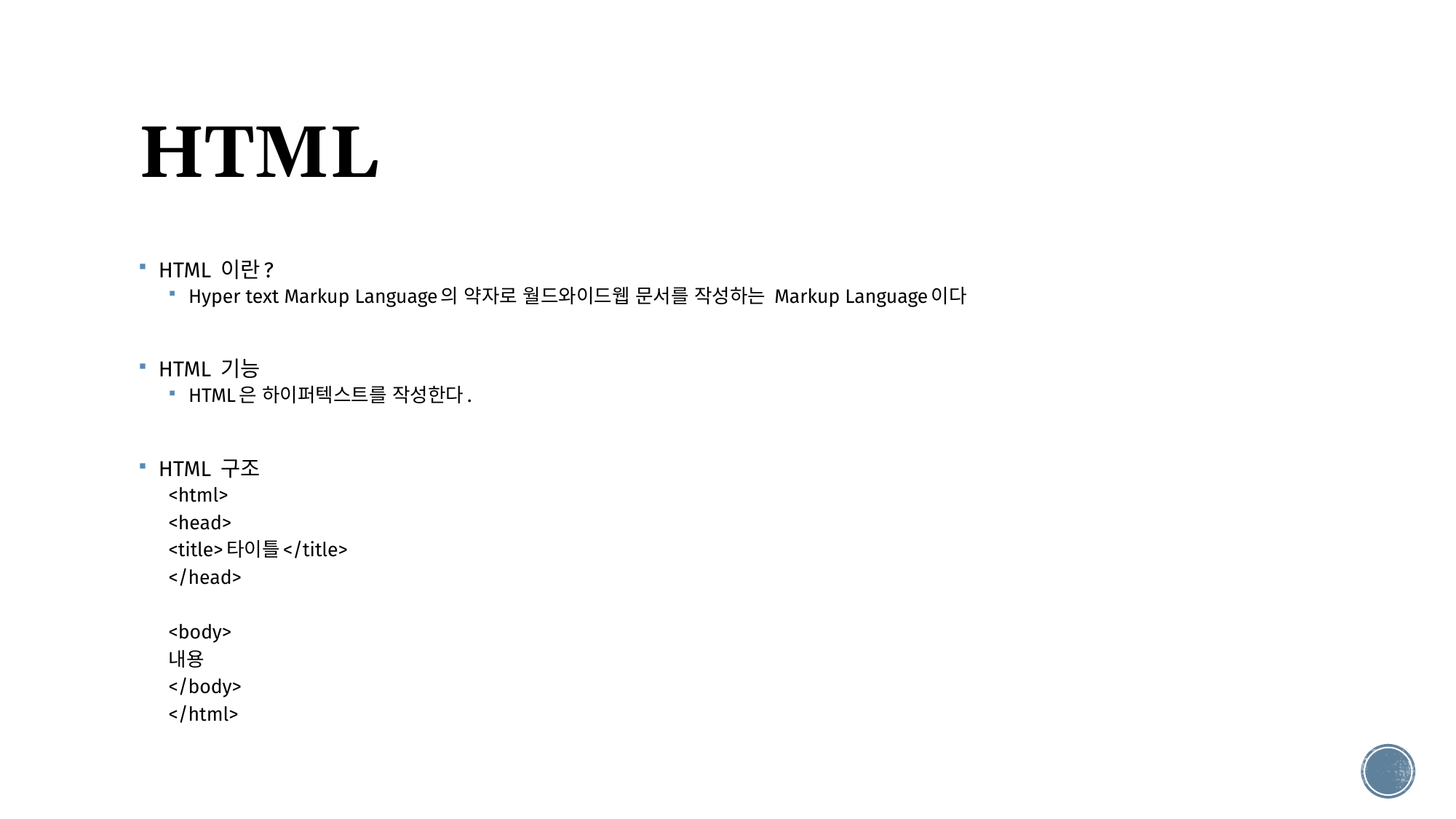

# HTML
HTML 이란?
Hyper text Markup Language의 약자로 월드와이드웹 문서를 작성하는 Markup Language이다

HTML 기능
HTML은 하이퍼텍스트를 작성한다.

HTML 구조
<html>
	<head>
		<title>타이틀</title>
	</head>

	<body>
		내용
	</body>
</html>